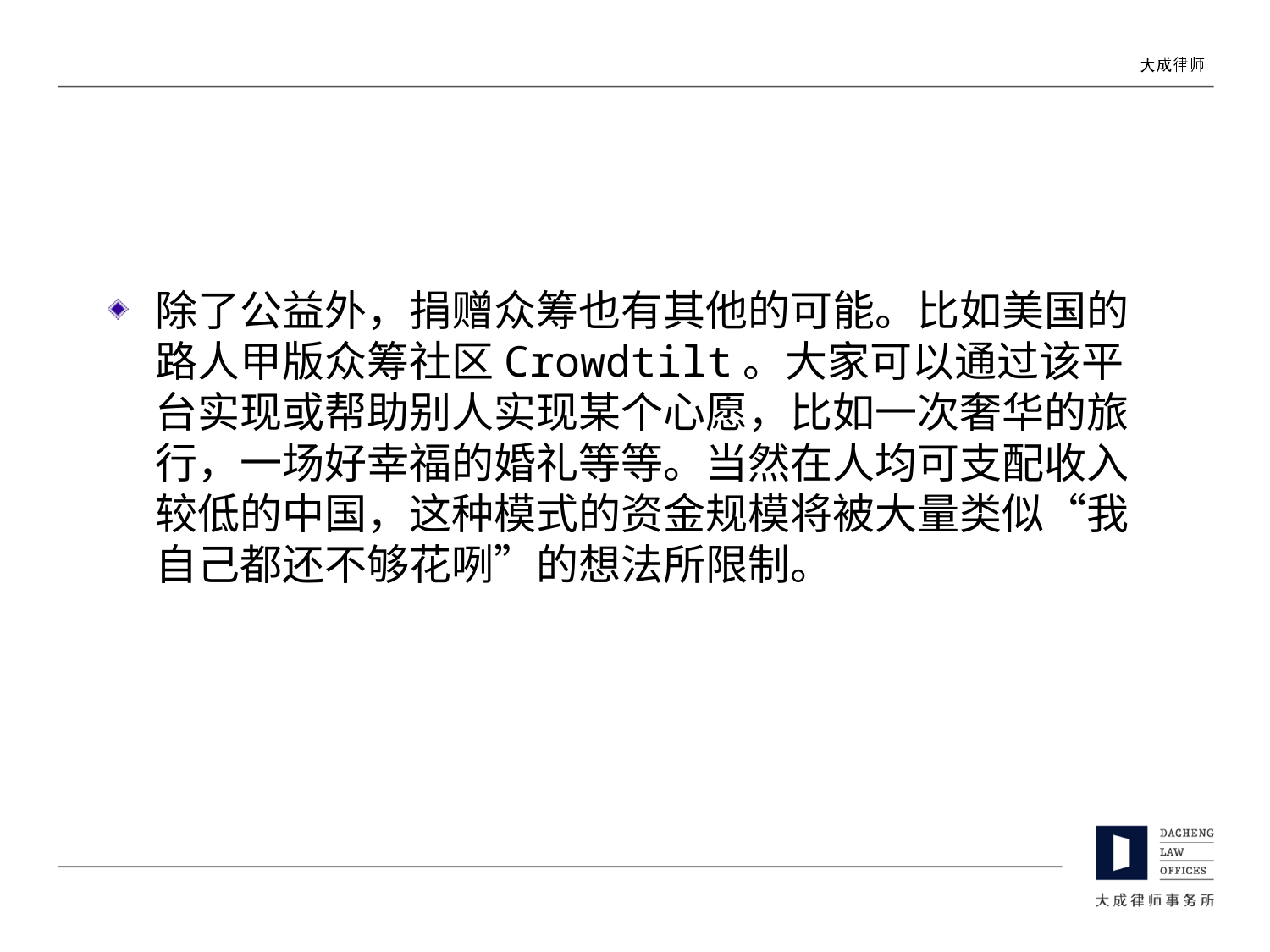

除了公益外，捐赠众筹也有其他的可能。比如美国的路人甲版众筹社区Crowdtilt。大家可以通过该平台实现或帮助别人实现某个心愿，比如一次奢华的旅行，一场好幸福的婚礼等等。当然在人均可支配收入较低的中国，这种模式的资金规模将被大量类似“我自己都还不够花咧”的想法所限制。